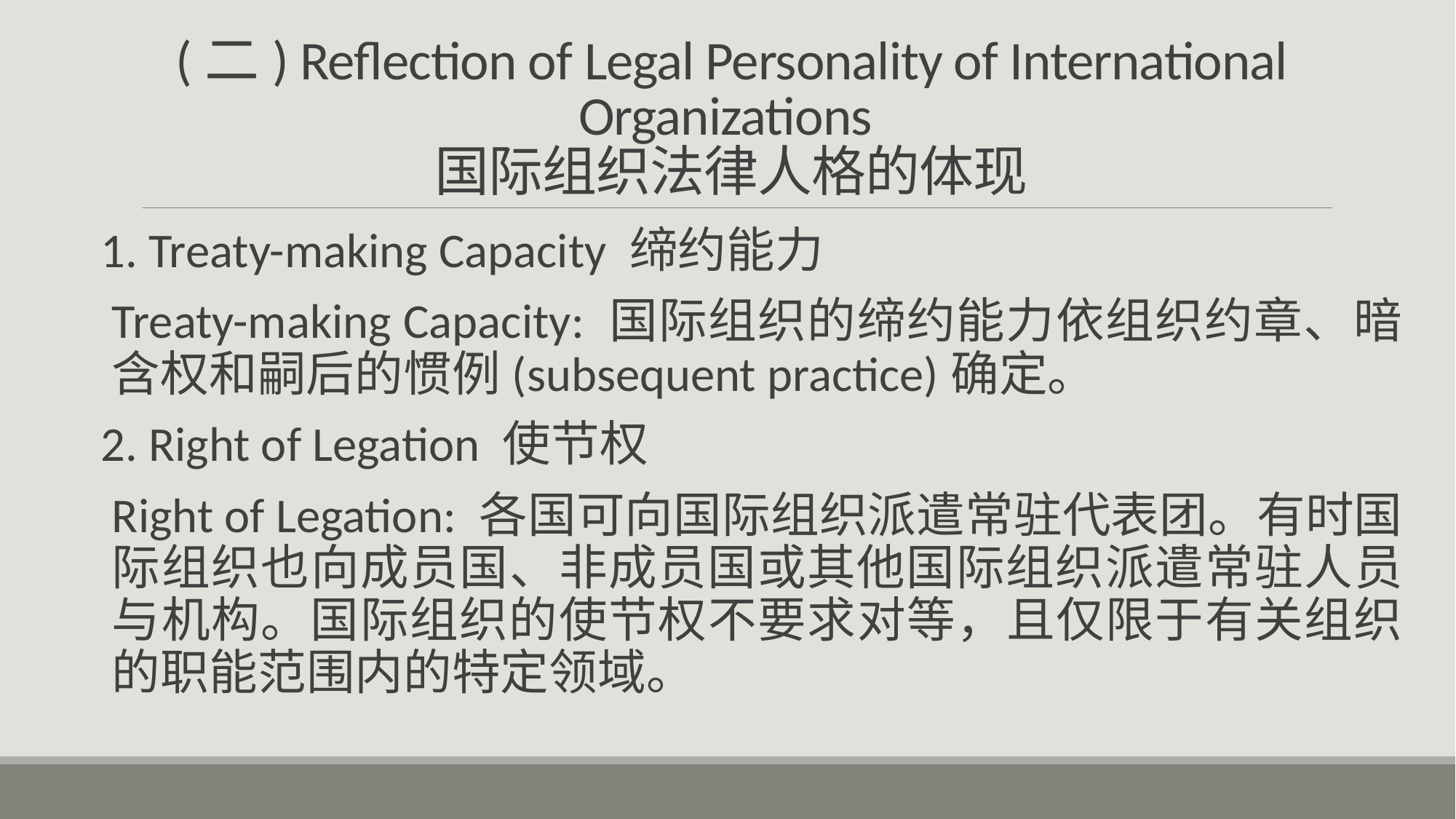

# (二) Reflection of Legal Personality of International Organizations 国际组织法律人格的体现
1. Treaty-making Capacity 缔约能力
Treaty-making Capacity: 国际组织的缔约能力依组织约章、暗含权和嗣后的惯例(subsequent practice)确定。
2. Right of Legation 使节权
Right of Legation: 各国可向国际组织派遣常驻代表团。有时国际组织也向成员国、非成员国或其他国际组织派遣常驻人员与机构。国际组织的使节权不要求对等，且仅限于有关组织的职能范围内的特定领域。